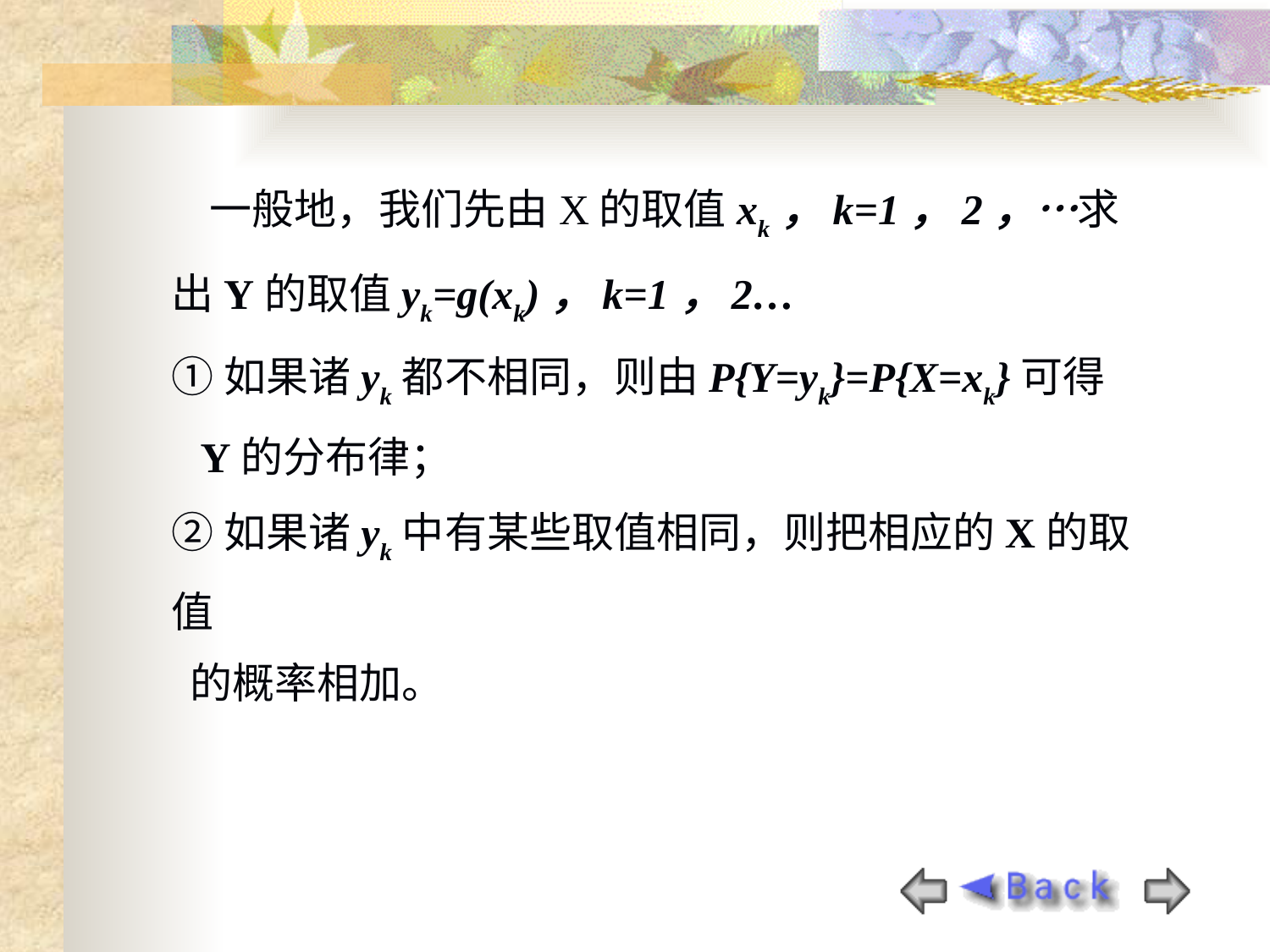

一般地，我们先由X的取值xk，k=1，2，…求出Y的取值yk=g(xk)，k=1，2…
①如果诸yk都不相同，则由P{Y=yk}=P{X=xk}可得
  Y的分布律；
②如果诸yk中有某些取值相同，则把相应的X的取值
  的概率相加。